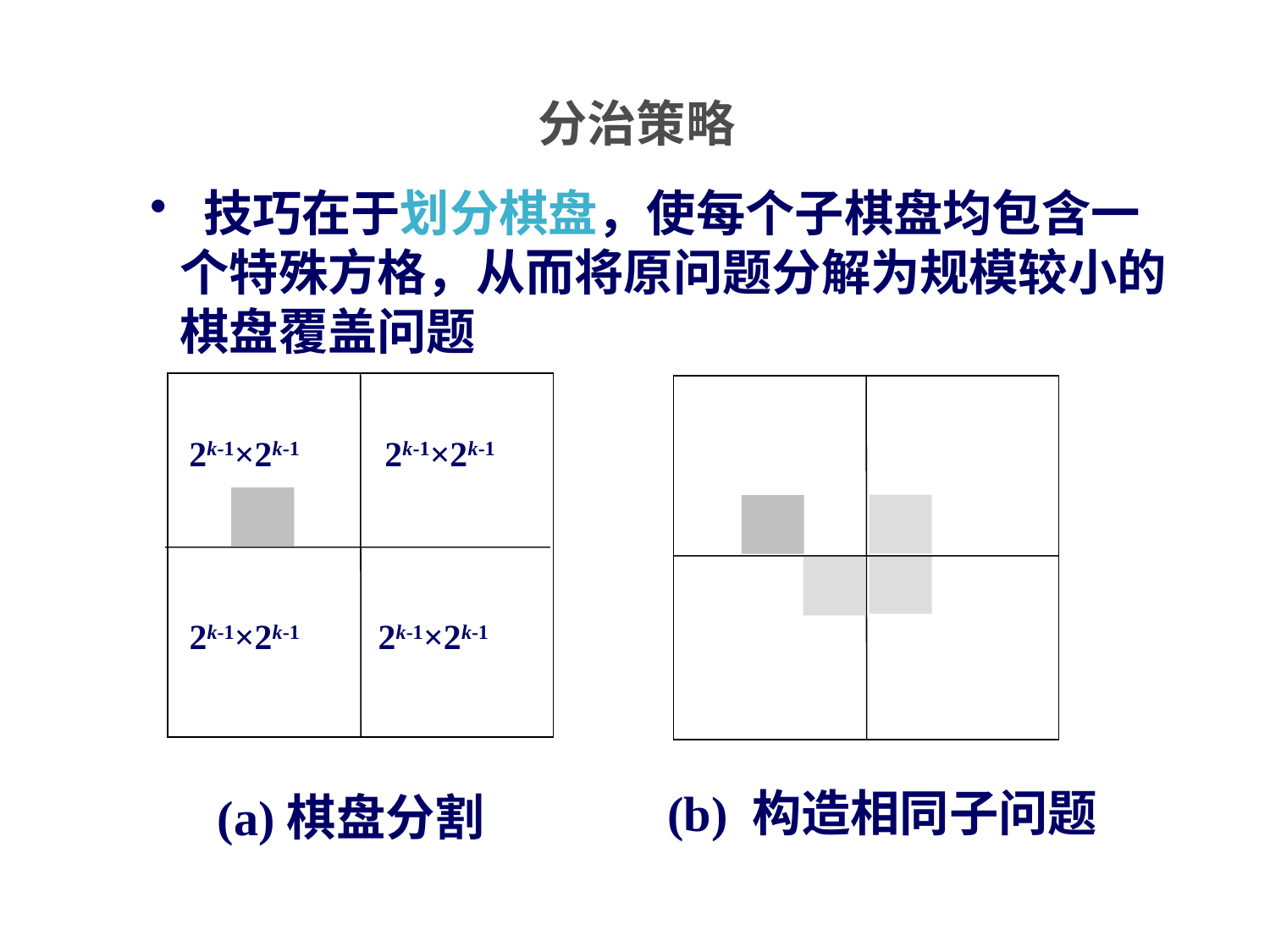

# 分治策略
 技巧在于划分棋盘，使每个子棋盘均包含一个特殊方格，从而将原问题分解为规模较小的棋盘覆盖问题

2k-1×2k-1
2k-1×2k-1

2k-1×2k-1
2k-1×2k-1
(b) 构造相同子问题
(a)棋盘分割